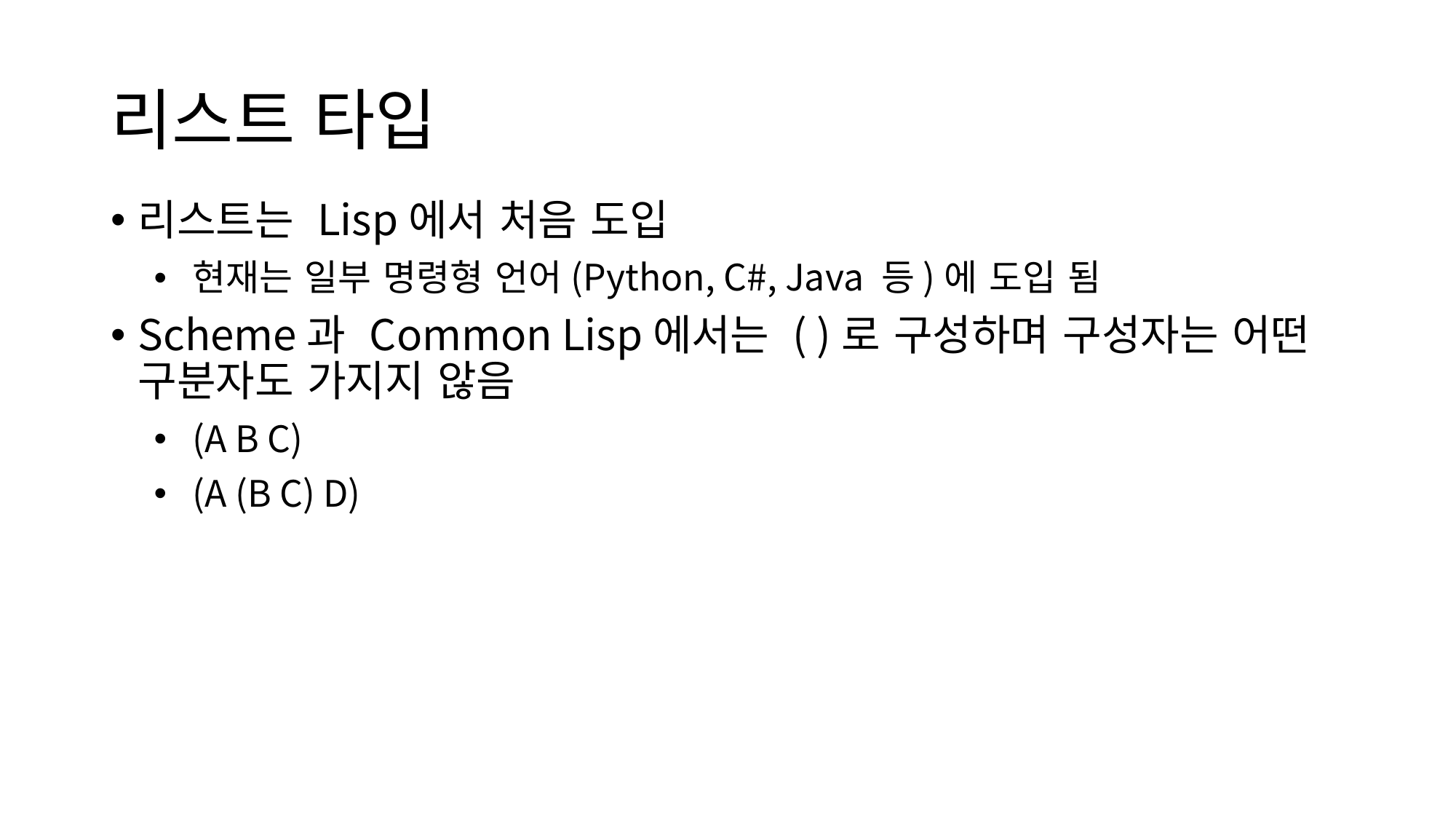

# 리스트 타입
리스트는 Lisp에서 처음 도입
현재는 일부 명령형 언어(Python, C#, Java 등)에 도입 됨
Scheme과 Common Lisp에서는 ( )로 구성하며 구성자는 어떤 구분자도 가지지 않음
(A B C)
(A (B C) D)